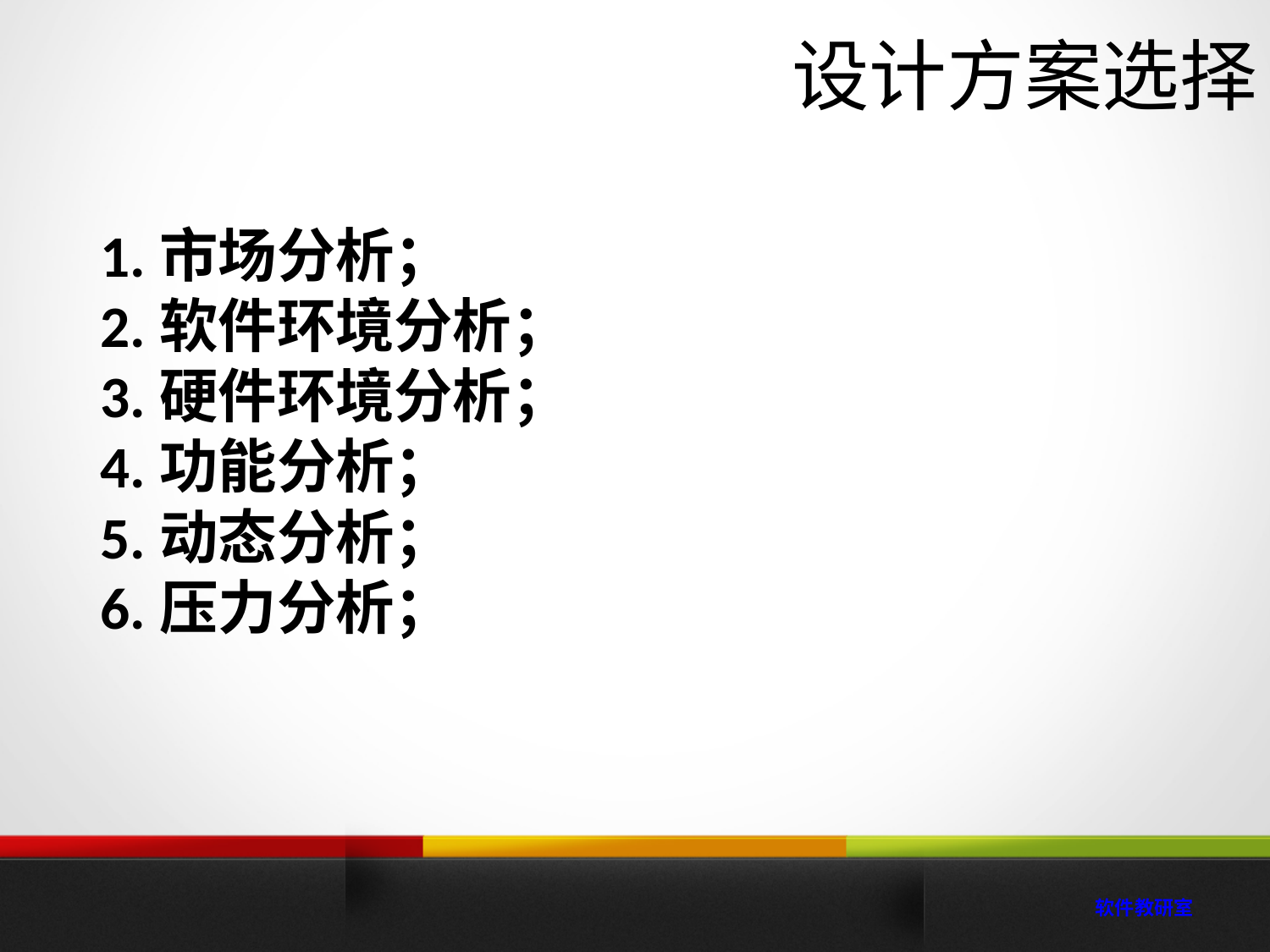

# 设计方案选择
1.市场分析；
2.软件环境分析；
3.硬件环境分析；
4.功能分析；
5.动态分析；
6.压力分析；

                                     软件教研室